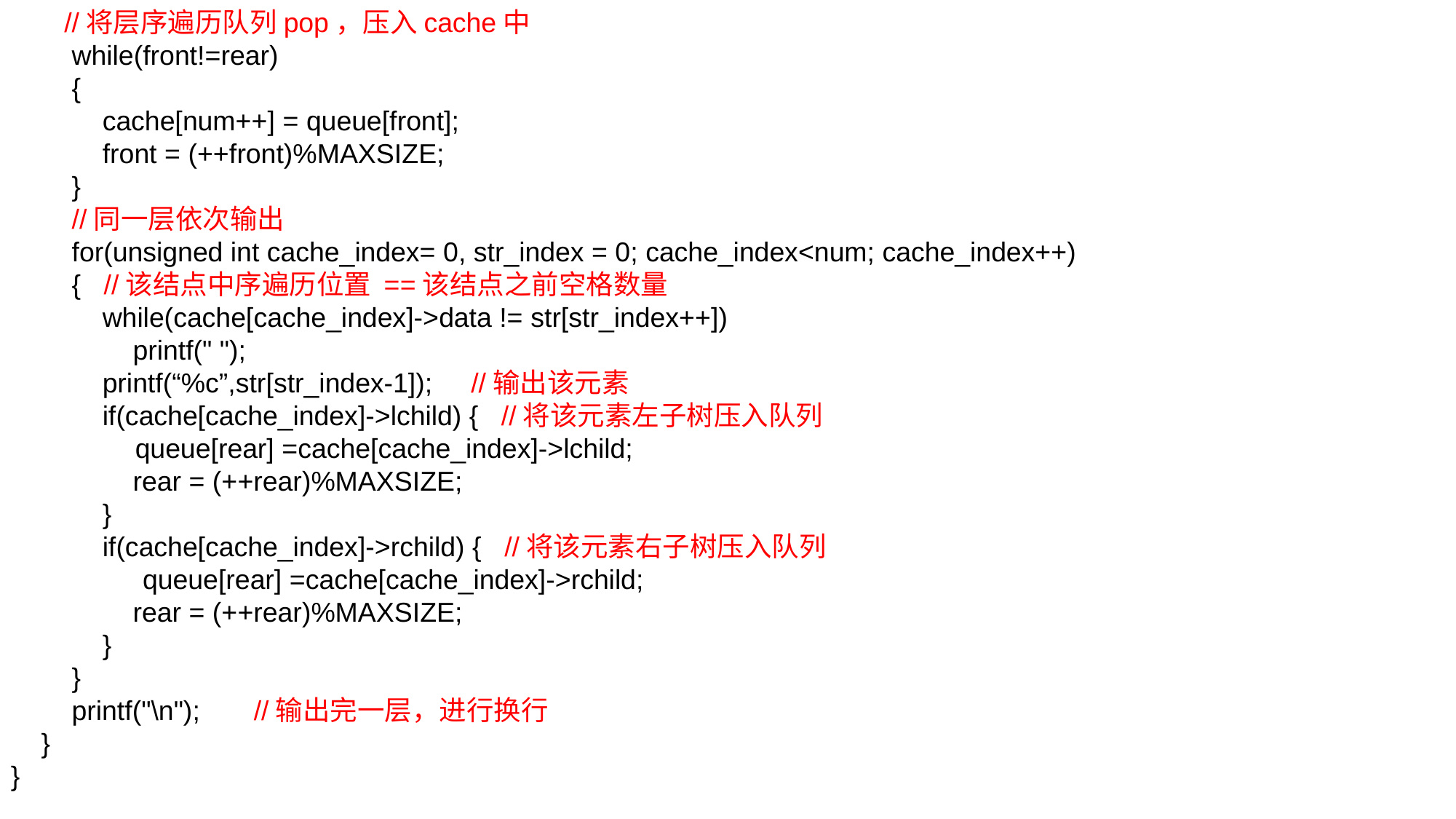

//将层序遍历队列pop，压入cache中
        while(front!=rear)
        {
            cache[num++] = queue[front];
            front = (++front)%MAXSIZE;
        }
        //同一层依次输出
        for(unsigned int cache_index= 0, str_index = 0; cache_index<num; cache_index++)
        {   //该结点中序遍历位置 ==该结点之前空格数量
            while(cache[cache_index]->data != str[str_index++])
                printf(" ");
            printf(“%c”,str[str_index-1]);     //输出该元素
            if(cache[cache_index]->lchild) {   //将该元素左子树压入队列
	  queue[rear] =cache[cache_index]->lchild;
                rear = (++rear)%MAXSIZE;
            }
            if(cache[cache_index]->rchild) {   //将该元素右子树压入队列
	   queue[rear] =cache[cache_index]->rchild;
                rear = (++rear)%MAXSIZE;
            }
        }
        printf("\n");       //输出完一层，进行换行
    }
}